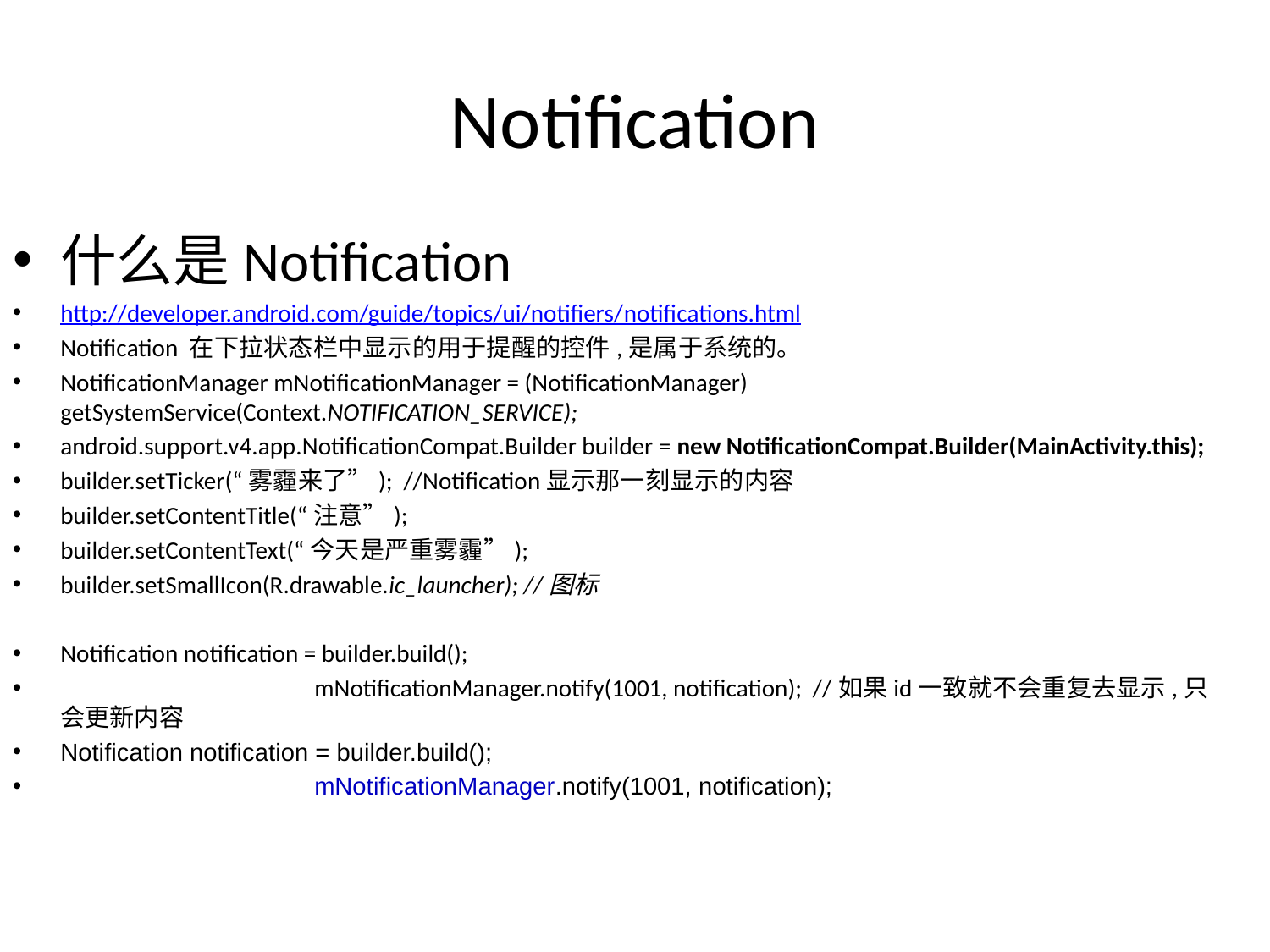

# Notification
什么是Notification
http://developer.android.com/guide/topics/ui/notifiers/notifications.html
Notification 在下拉状态栏中显示的用于提醒的控件,是属于系统的。
NotificationManager mNotificationManager = (NotificationManager) getSystemService(Context.NOTIFICATION_SERVICE);
android.support.v4.app.NotificationCompat.Builder builder = new NotificationCompat.Builder(MainActivity.this);
builder.setTicker(“雾霾来了”);  //Notification显示那一刻显示的内容
builder.setContentTitle(“注意”);
builder.setContentText(“今天是严重雾霾”);
builder.setSmallIcon(R.drawable.ic_launcher); //图标

Notification notification = builder.build();
		mNotificationManager.notify(1001, notification);  //如果id一致就不会重复去显示,只会更新内容
Notification notification = builder.build();
		mNotificationManager.notify(1001, notification);